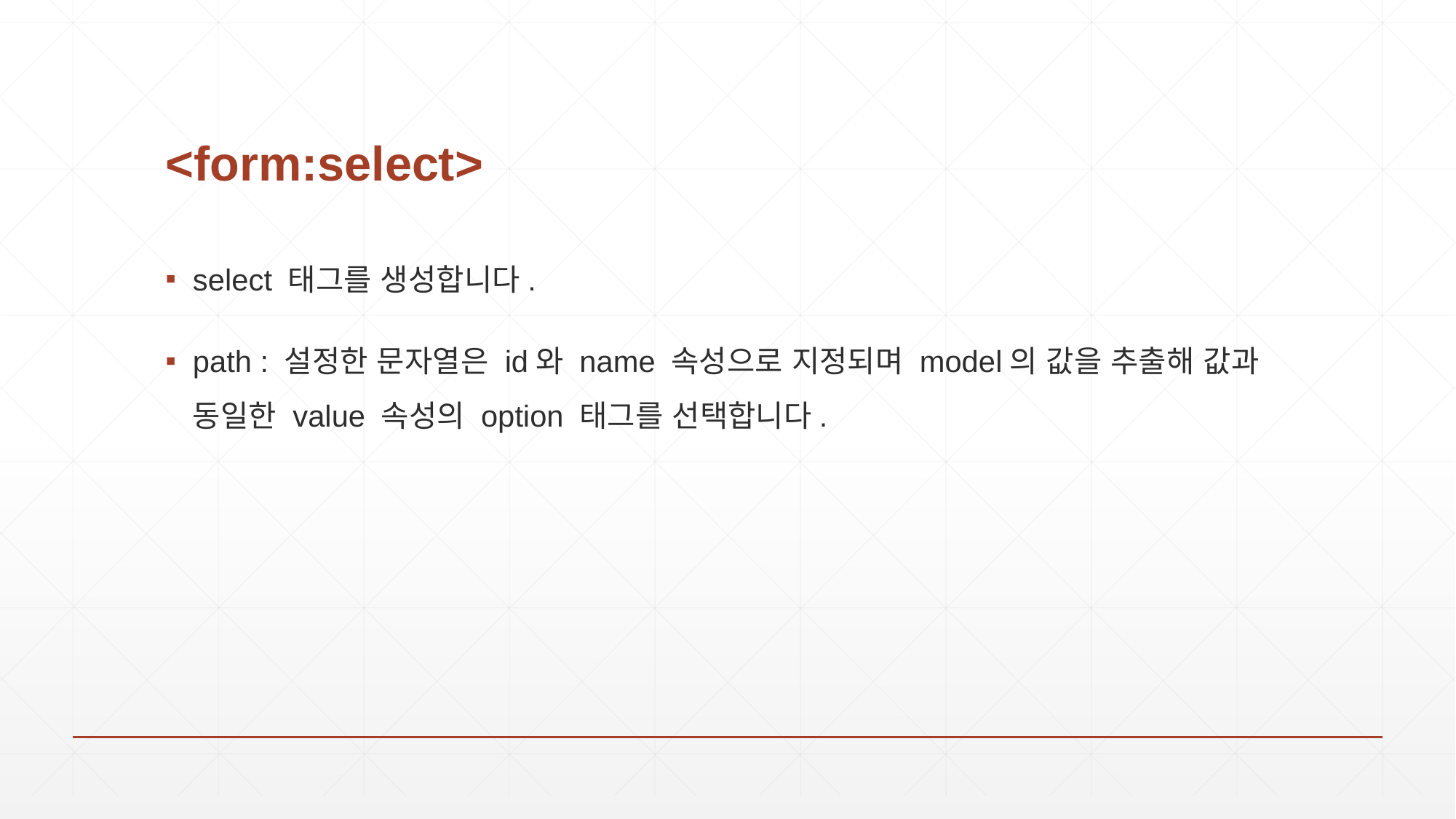

# <form:select>
select 태그를 생성합니다.
path : 설정한 문자열은 id와 name 속성으로 지정되며 model의 값을 추출해 값과 동일한 value 속성의 option 태그를 선택합니다.